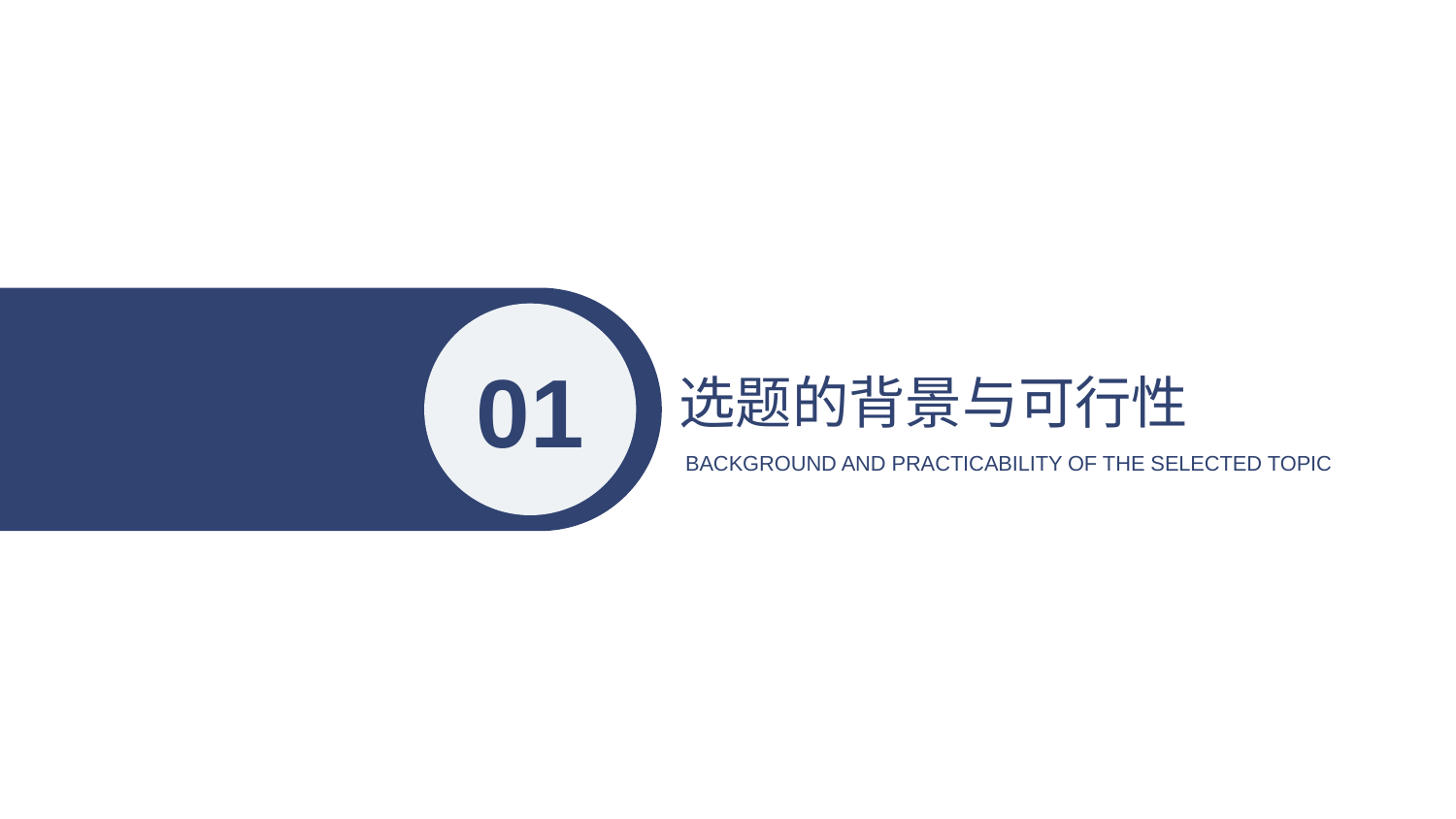

01
选题的背景与可行性
BACKGROUND AND PRACTICABILITY OF THE SELECTED TOPIC